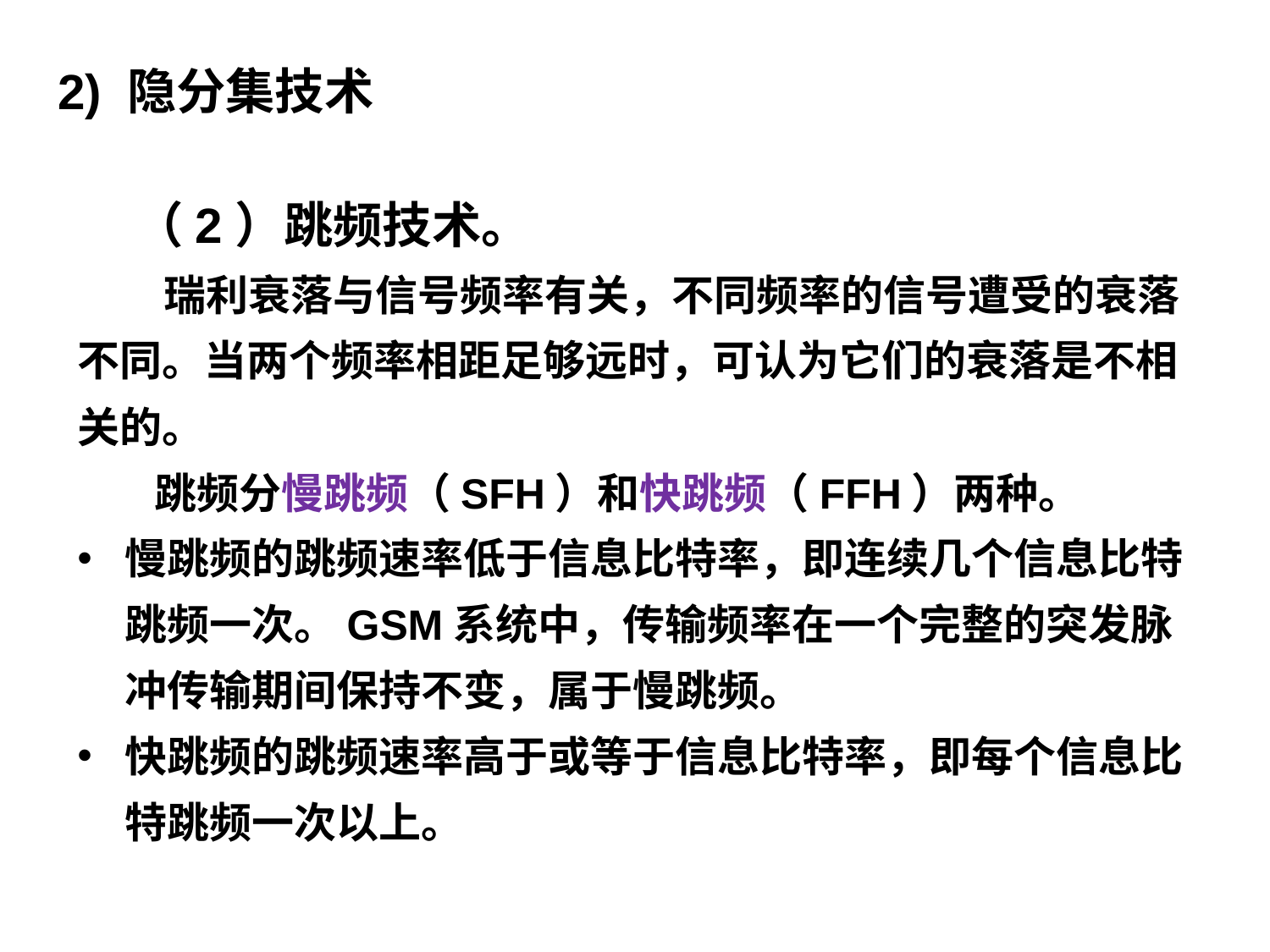

# 2) 隐分集技术
    （2）跳频技术。
        瑞利衰落与信号频率有关，不同频率的信号遭受的衰落不同。当两个频率相距足够远时，可认为它们的衰落是不相关的。
       跳频分慢跳频（SFH）和快跳频（FFH）两种。
慢跳频的跳频速率低于信息比特率，即连续几个信息比特跳频一次。GSM系统中，传输频率在一个完整的突发脉冲传输期间保持不变，属于慢跳频。
快跳频的跳频速率高于或等于信息比特率，即每个信息比特跳频一次以上。